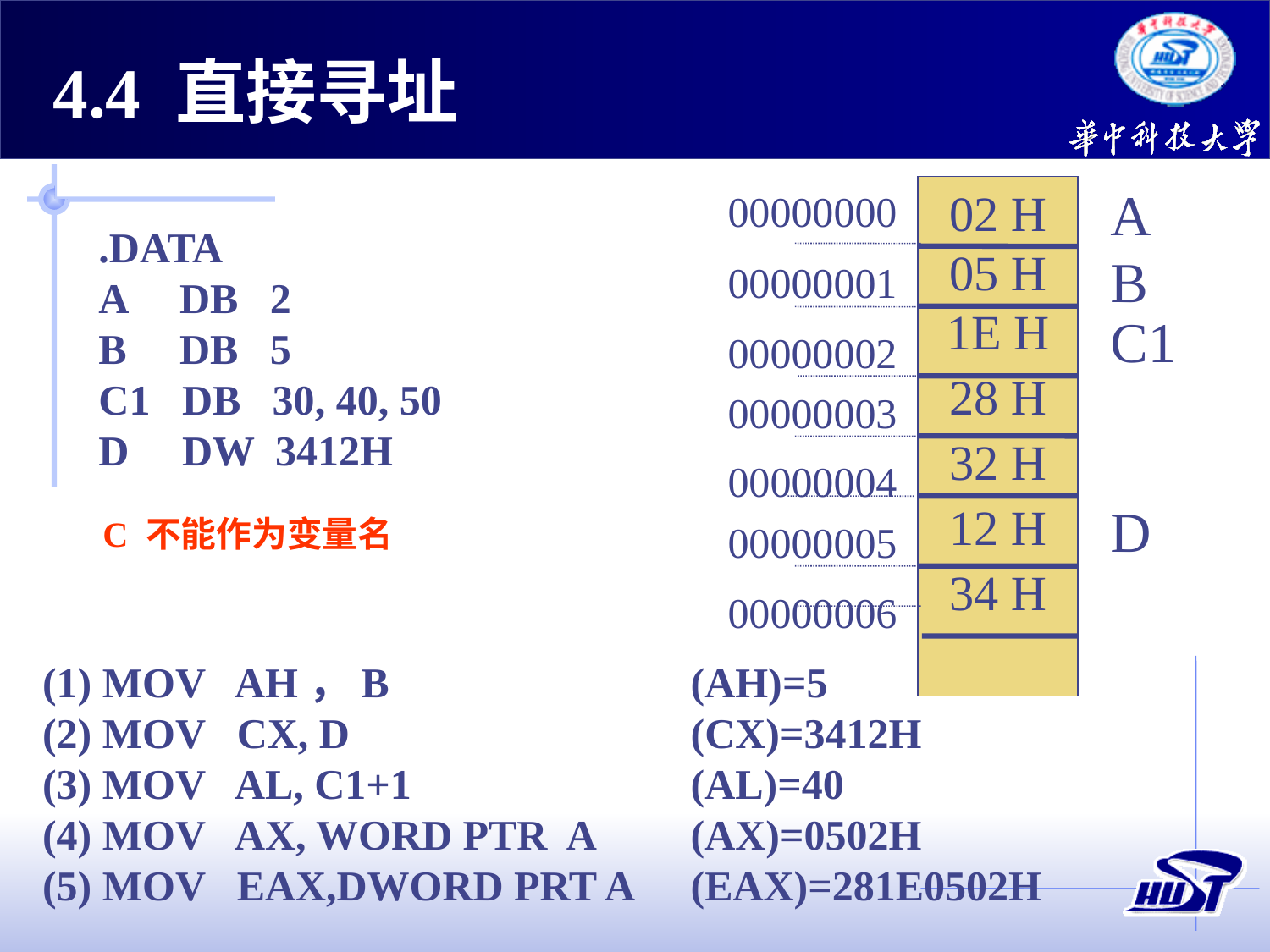

4.4 直接寻址
02 H
05 H
1E H
28 H
32 H
12 H
34 H
A
00000000
.DATA
A     DB   2
B     DB   5
C1   DB   30, 40, 50
D     DW  3412H

B
00000001

C1

00000002

00000003

00000004

D
C 不能作为变量名
00000005

00000006

(1) MOV   AH，B
(2) MOV   CX, D
(3) MOV   AL, C1+1
(4) MOV   AX, WORD PTR  A
(5) MOV   EAX,DWORD PRT A
(AH)=5
(CX)=3412H
(AL)=40
(AX)=0502H
(EAX)=281E0502H